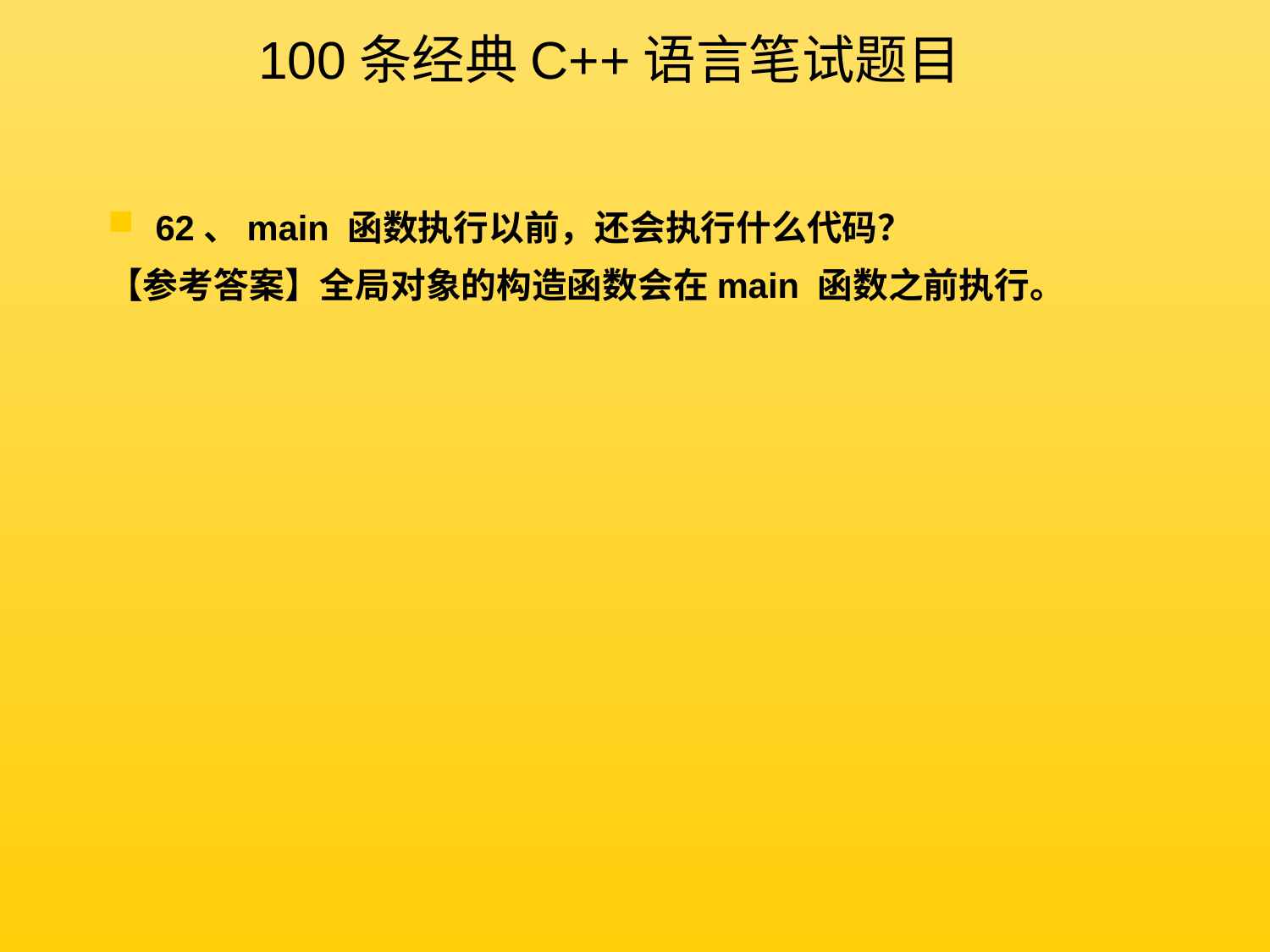

100条经典C++语言笔试题目
62、main 函数执行以前，还会执行什么代码？
【参考答案】全局对象的构造函数会在main 函数之前执行。